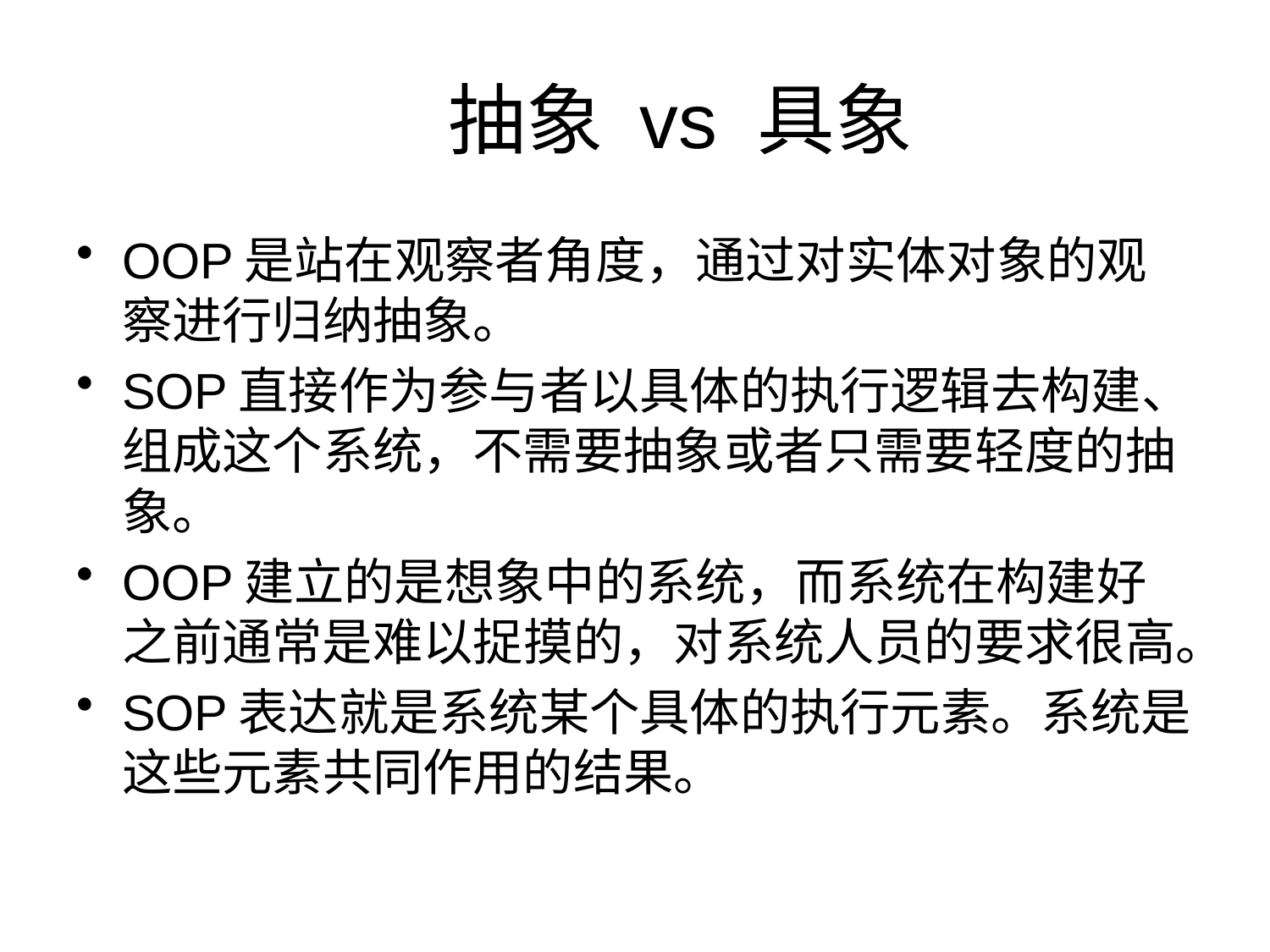

# 抽象 vs 具象
OOP是站在观察者角度，通过对实体对象的观察进行归纳抽象。
SOP直接作为参与者以具体的执行逻辑去构建、组成这个系统，不需要抽象或者只需要轻度的抽象。
OOP建立的是想象中的系统，而系统在构建好之前通常是难以捉摸的，对系统人员的要求很高。
SOP表达就是系统某个具体的执行元素。系统是这些元素共同作用的结果。